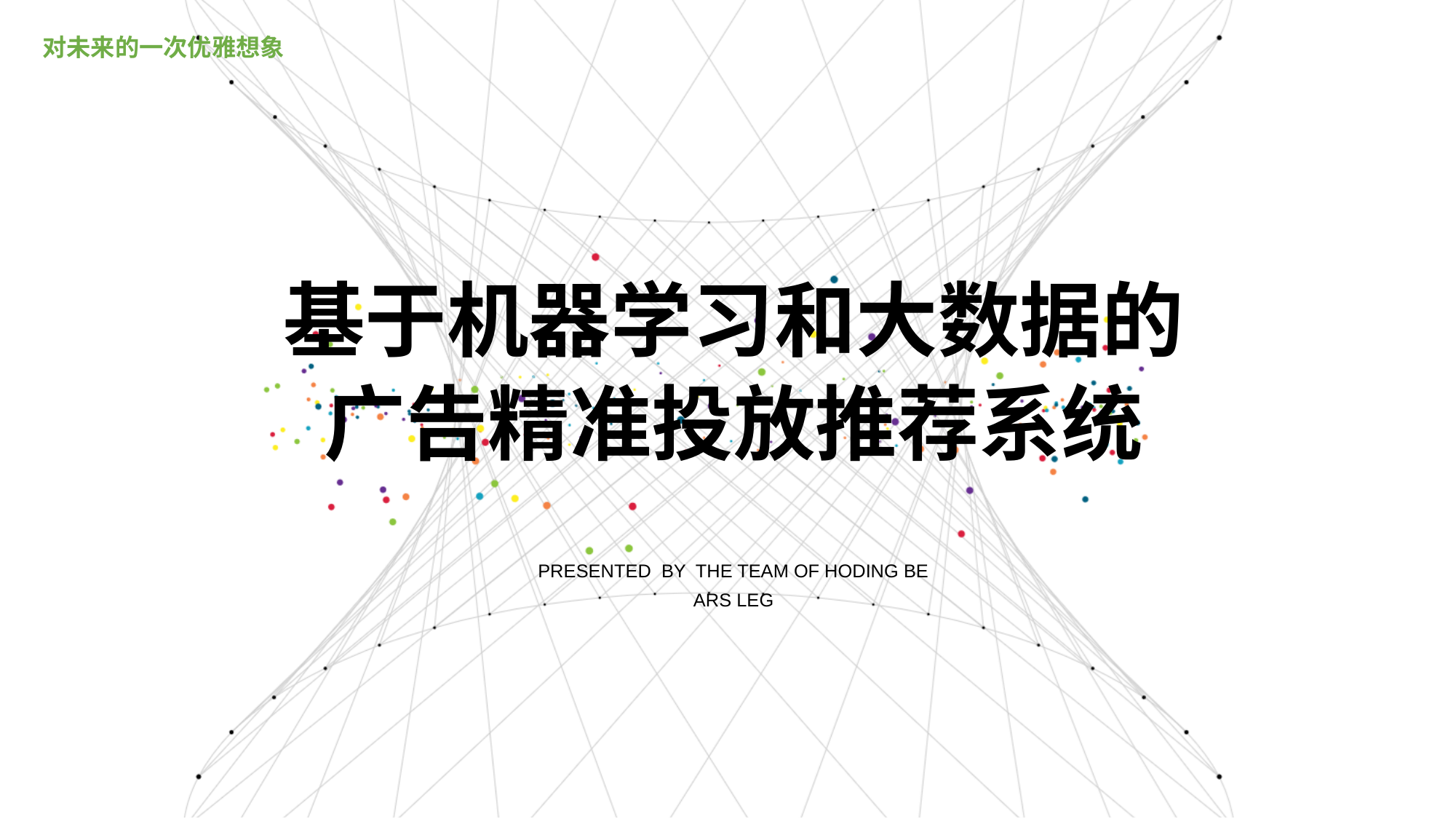

对未来的一次优雅想象
基于机器学习和大数据的
广告精准投放推荐系统
PRESENTED  BY  THE TEAM OF HODING BE
ARS LEG